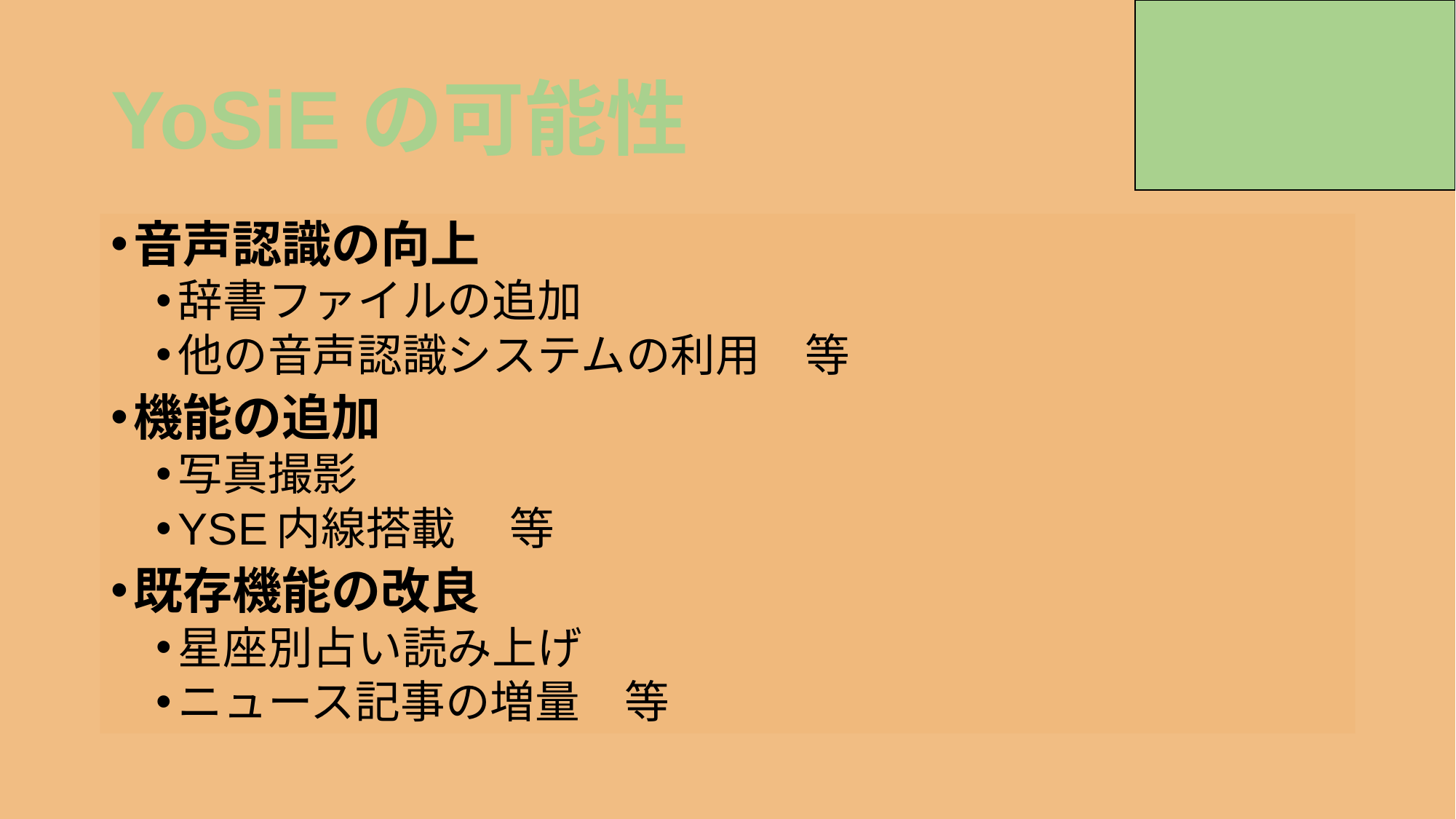

# YoSiEの可能性
音声認識の向上
辞書ファイルの追加
他の音声認識システムの利用　等
機能の追加
写真撮影
YSE内線搭載	等
既存機能の改良
星座別占い読み上げ
ニュース記事の増量　等